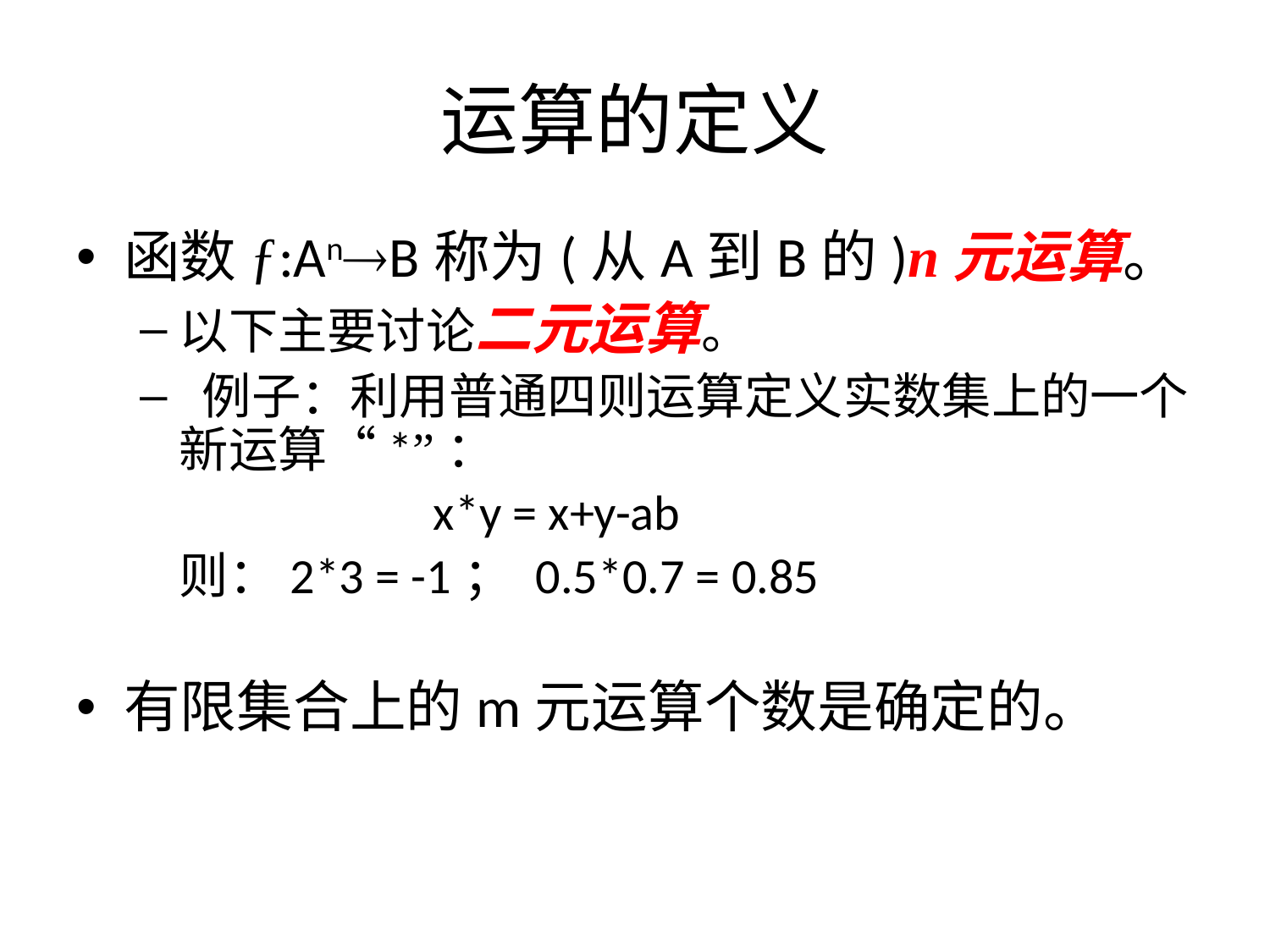

# 运算的定义
函数ƒ:An→B称为(从A到B的)n元运算。
以下主要讨论二元运算。
 例子：利用普通四则运算定义实数集上的一个新运算“*”：
			x*y = x+y-ab
	则：2*3 = -1； 0.5*0.7 = 0.85

有限集合上的m元运算个数是确定的。